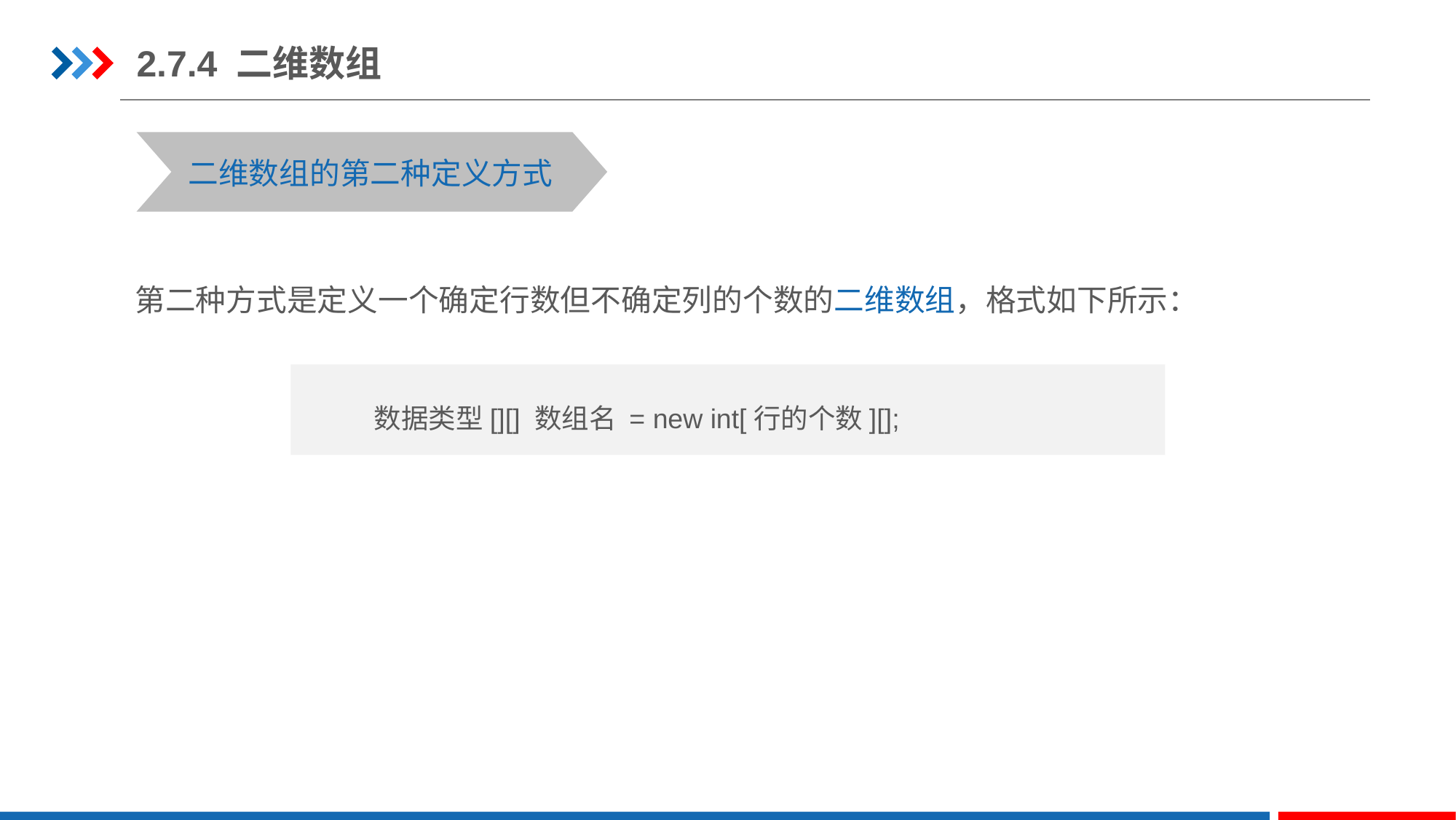

2.7.4 二维数组

二维数组的第二种定义方式
第二种方式是定义一个确定行数但不确定列的个数的二维数组，格式如下所示：
数据类型[][] 数组名 = new int[行的个数][];